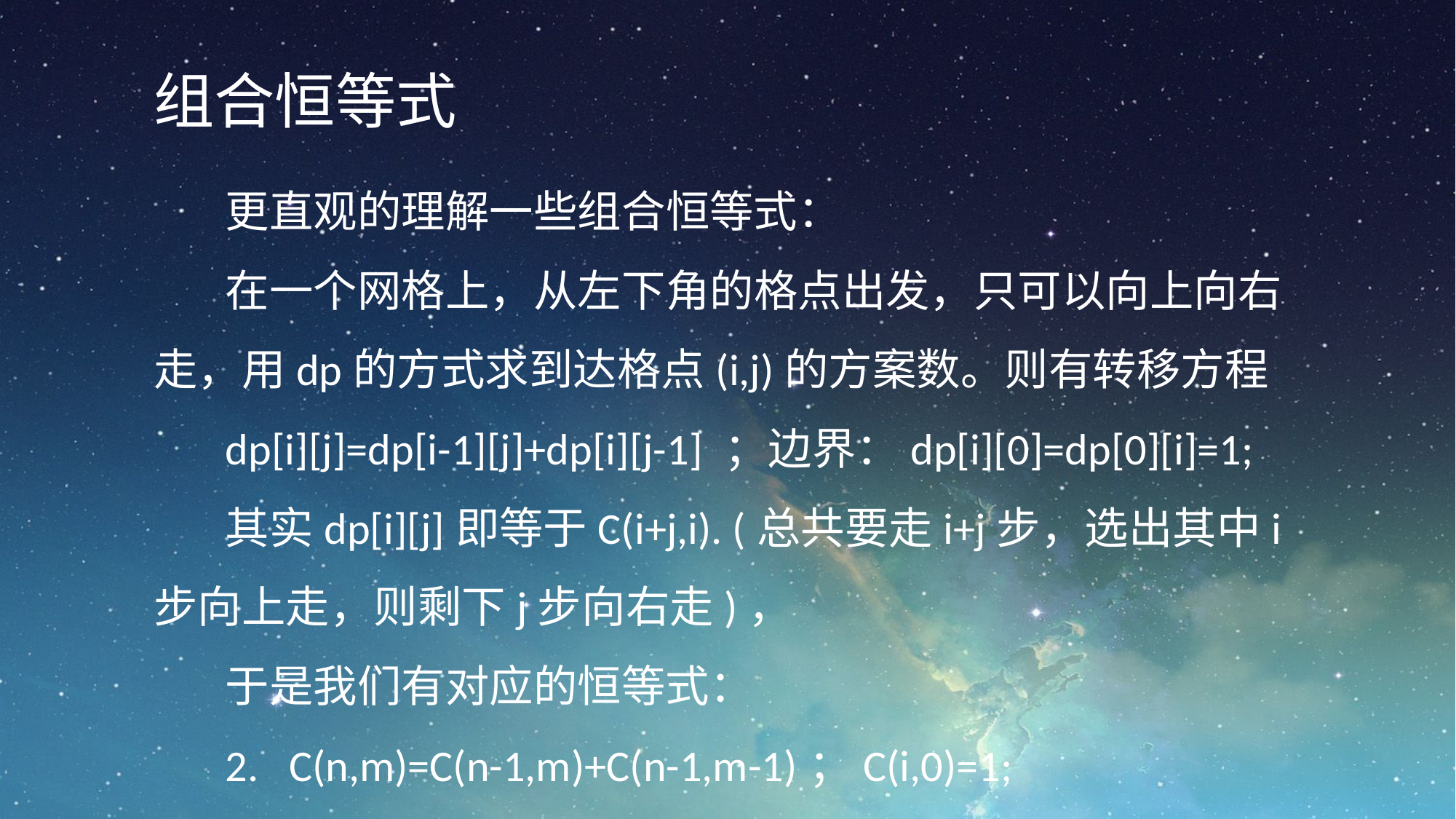

组合恒等式
更直观的理解一些组合恒等式：
在一个网格上，从左下角的格点出发，只可以向上向右走，用dp的方式求到达格点(i,j)的方案数。则有转移方程
dp[i][j]=dp[i-1][j]+dp[i][j-1] ；边界：dp[i][0]=dp[0][i]=1;
其实dp[i][j]即等于C(i+j,i). (总共要走i+j步，选出其中i步向上走，则剩下j步向右走)，
于是我们有对应的恒等式：
2.   C(n,m)=C(n-1,m)+C(n-1,m-1)；C(i,0)=1;